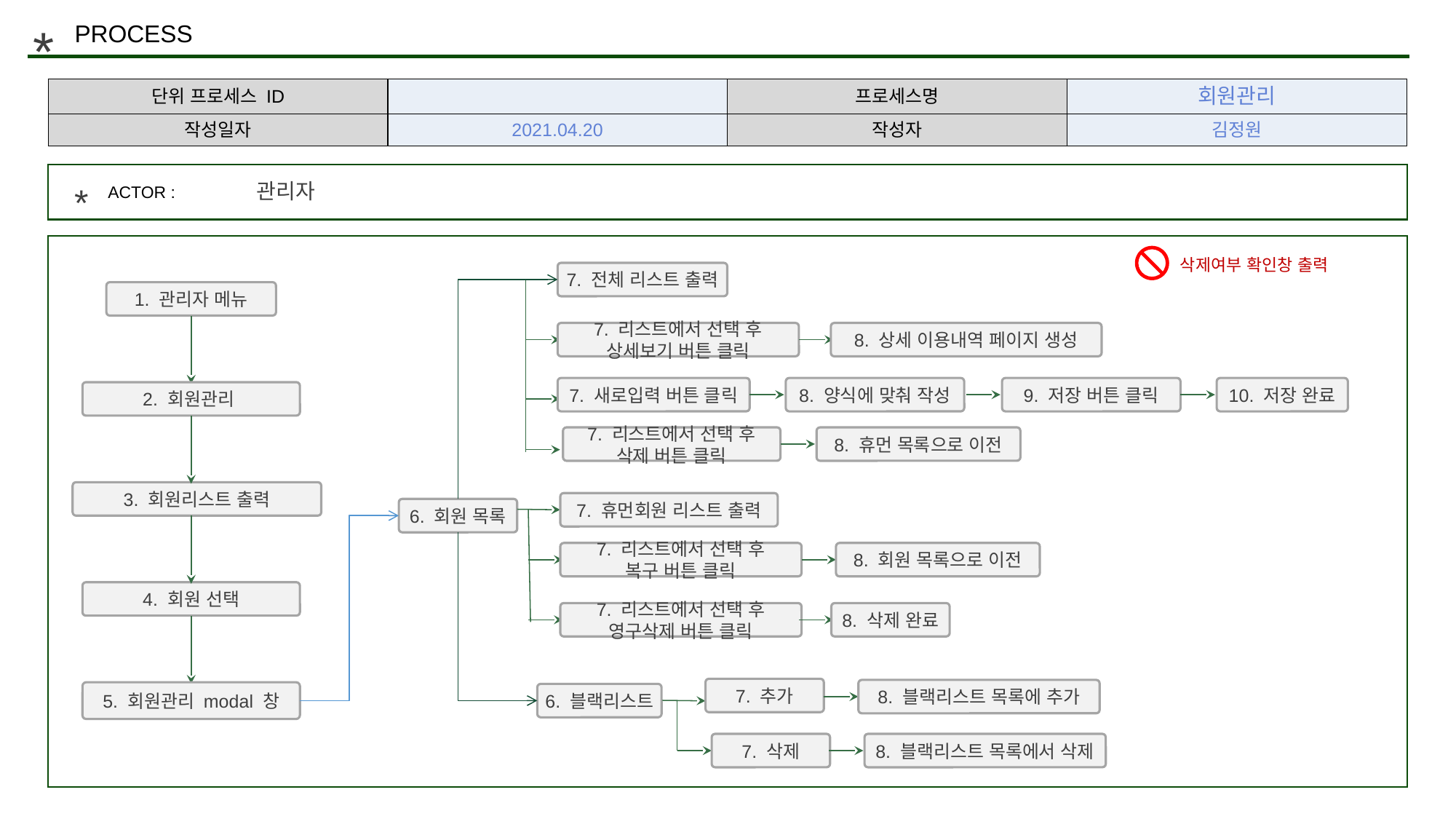

*
PROCESS
| 단위 프로세스 ID |  | 프로세스명 | 회원관리 |
| --- | --- | --- | --- |
| 작성일자 | 2021.04.20 | 작성자 | 김정원 |

관리자
*
ACTOR :

삭제여부 확인창 출력
7. 전체 리스트 출력
1. 관리자 메뉴
7. 리스트에서 선택 후
상세보기 버튼 클릭
8. 상세 이용내역 페이지 생성
7. 새로입력 버튼 클릭
8. 양식에 맞춰 작성
9. 저장 버튼 클릭
10. 저장 완료
2. 회원관리
7. 리스트에서 선택 후 삭제 버튼 클릭
8. 휴먼 목록으로 이전
3. 회원리스트 출력
7. 휴먼회원 리스트 출력
6. 회원 목록
7. 리스트에서 선택 후
복구 버튼 클릭
8. 회원 목록으로 이전
4. 회원 선택
7. 리스트에서 선택 후
영구삭제 버튼 클릭
8. 삭제 완료
7. 추가
8. 블랙리스트 목록에 추가
5. 회원관리 modal 창
6. 블랙리스트
7. 삭제
8. 블랙리스트 목록에서 삭제